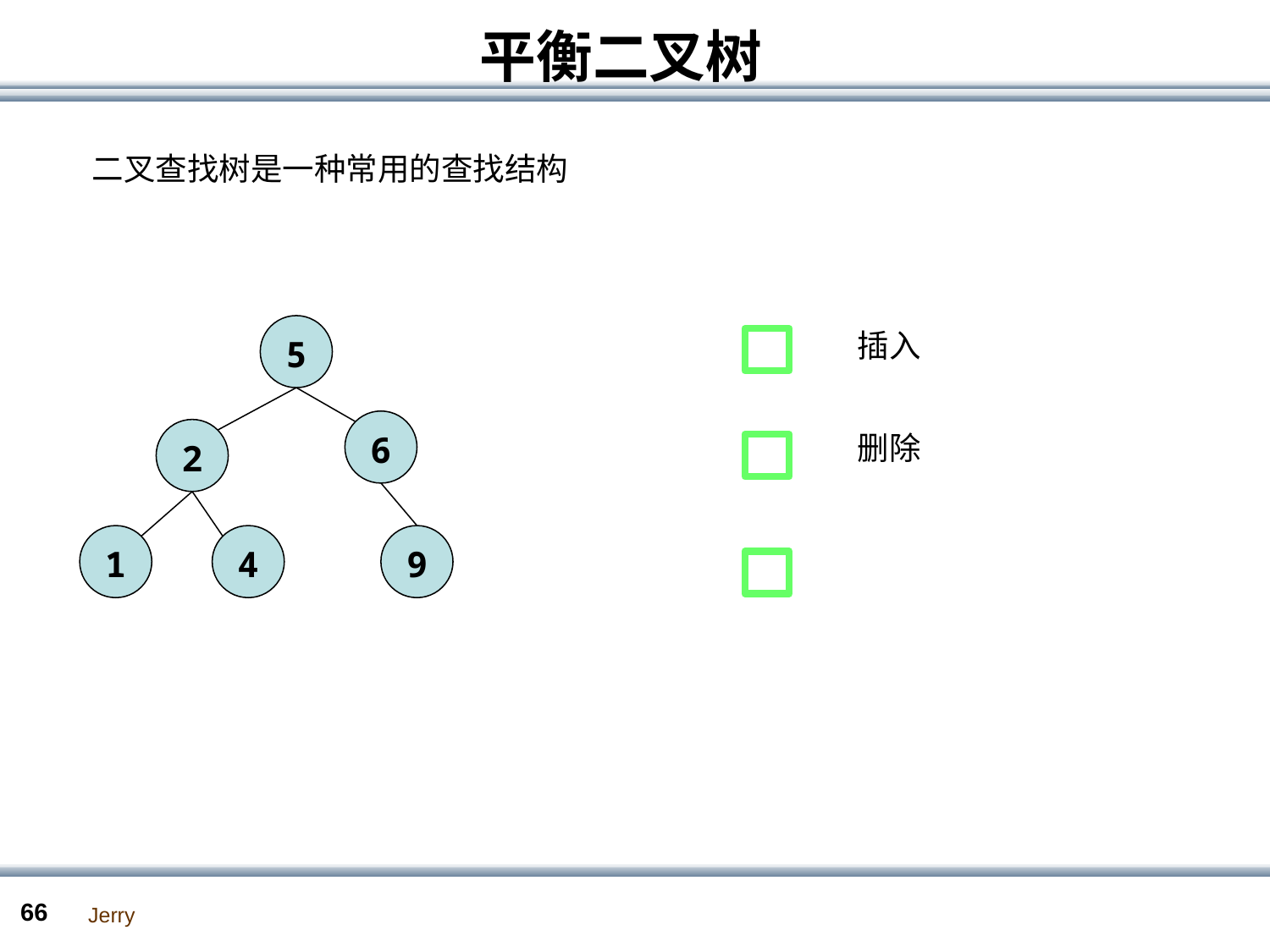

# 平衡二叉树
二叉查找树是一种常用的查找结构

5
插入

6
2
删除

1
4
9